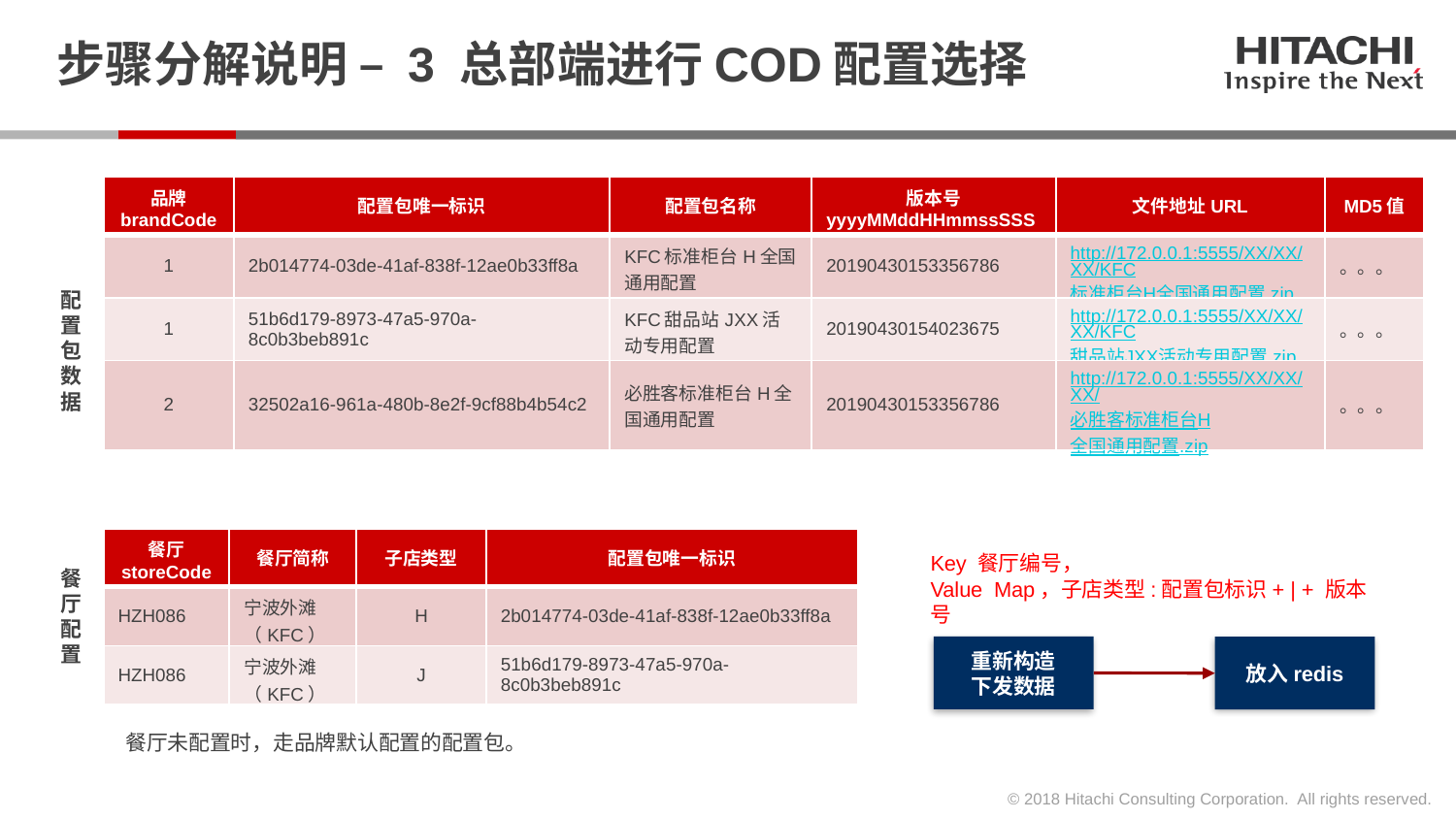

# 步骤分解说明 – 3 总部端进行COD配置选择
| 品牌 brandCode | 配置包唯一标识 | 配置包名称 | 版本号 yyyyMMddHHmmssSSS | 文件地址URL | MD5值 |
| --- | --- | --- | --- | --- | --- |
| 1 | 2b014774-03de-41af-838f-12ae0b33ff8a | KFC标准柜台H全国通用配置 | 20190430153356786 | http://172.0.0.1:5555/XX/XX/XX/KFC标准柜台H全国通用配置.zip | 。。。 |
| 1 | 51b6d179-8973-47a5-970a-8c0b3beb891c | KFC甜品站JXX活动专用配置 | 20190430154023675 | http://172.0.0.1:5555/XX/XX/XX/KFC甜品站JXX活动专用配置.zip | 。。。 |
| 2 | 32502a16-961a-480b-8e2f-9cf88b4b54c2 | 必胜客标准柜台H全国通用配置 | 20190430153356786 | http://172.0.0.1:5555/XX/XX/XX/必胜客标准柜台H全国通用配置.zip | 。。。 |
配置包数据
| 餐厅 storeCode | 餐厅简称 | 子店类型 | 配置包唯一标识 |
| --- | --- | --- | --- |
| HZH086 | 宁波外滩（KFC） | H | 2b014774-03de-41af-838f-12ae0b33ff8a |
| HZH086 | 宁波外滩（KFC） | J | 51b6d179-8973-47a5-970a-8c0b3beb891c |
Key 餐厅编号，
Value  Map，子店类型:配置包标识+ | + 版本号
餐厅配置
重新构造
下发数据
放入redis
餐厅未配置时，走品牌默认配置的配置包。